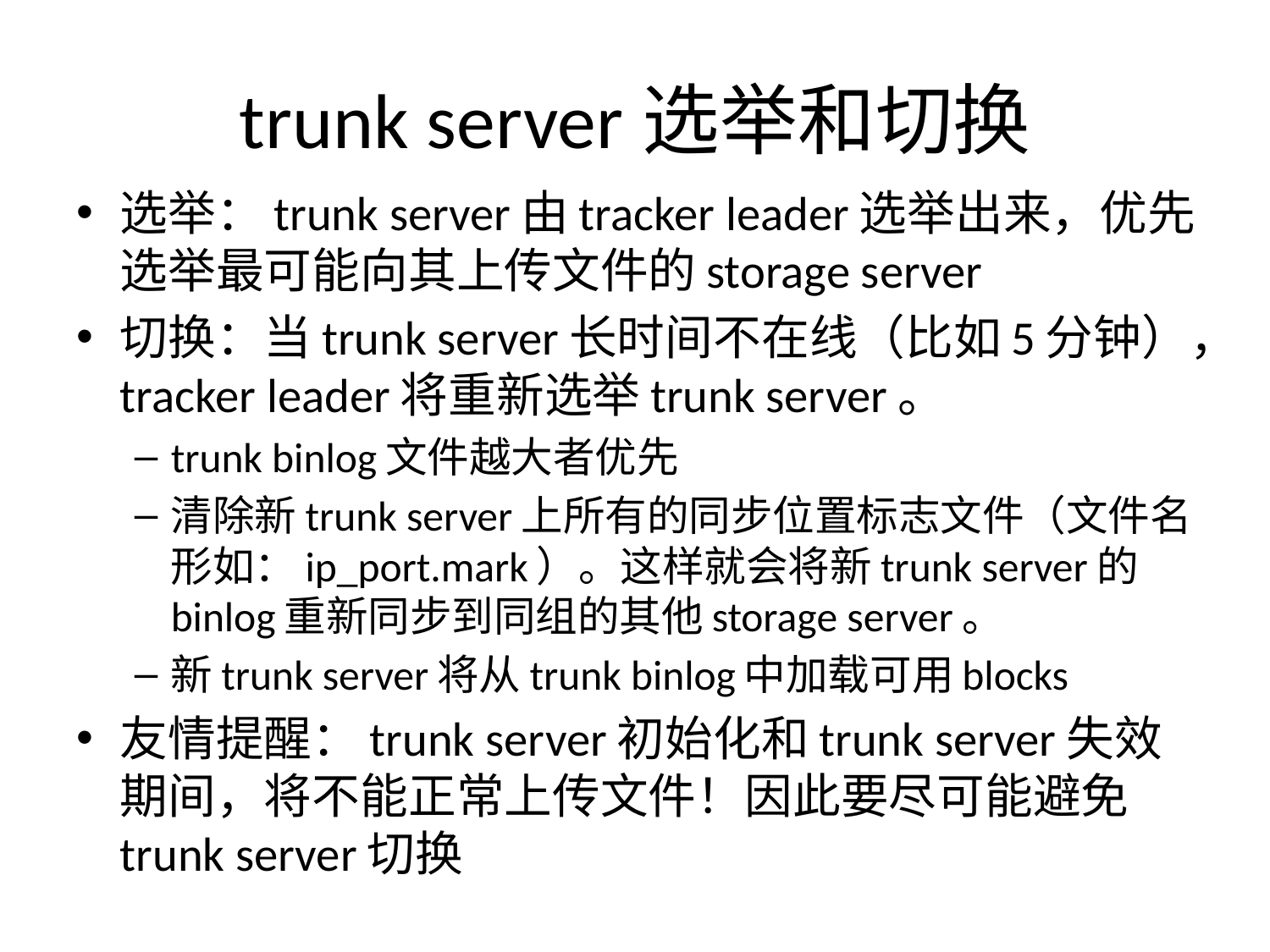

# trunk server选举和切换
选举：trunk server由tracker leader选举出来，优先选举最可能向其上传文件的storage server
切换：当trunk server长时间不在线（比如5分钟），tracker leader将重新选举trunk server。
trunk binlog文件越大者优先
清除新trunk server上所有的同步位置标志文件（文件名形如：ip_port.mark）。这样就会将新trunk server的binlog重新同步到同组的其他storage server。
新trunk server将从trunk binlog中加载可用blocks
友情提醒：trunk server初始化和trunk server失效期间，将不能正常上传文件！因此要尽可能避免trunk server切换